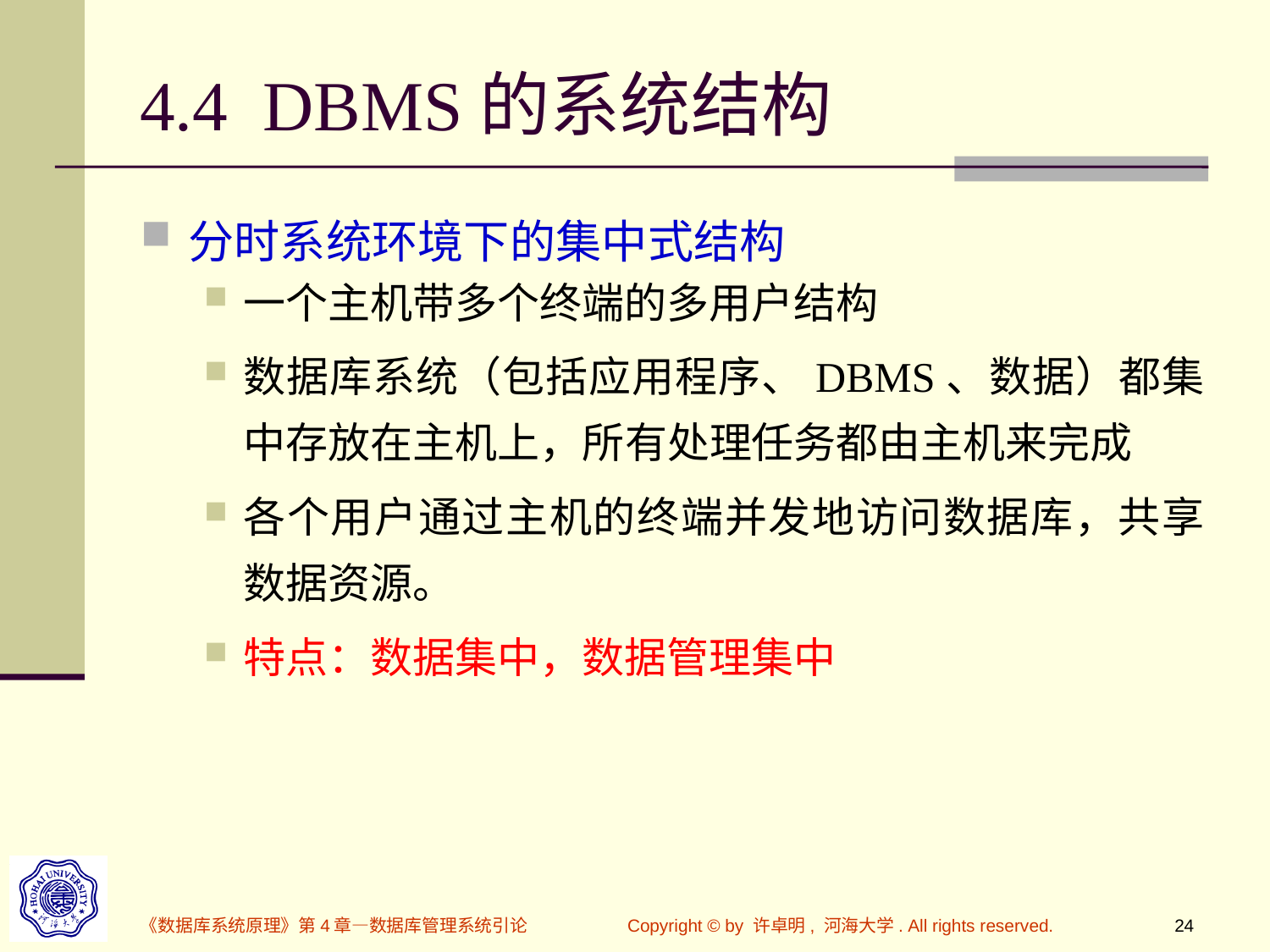

# 4.4  DBMS的系统结构
分时系统环境下的集中式结构
一个主机带多个终端的多用户结构
数据库系统（包括应用程序、DBMS、数据）都集中存放在主机上，所有处理任务都由主机来完成
各个用户通过主机的终端并发地访问数据库，共享数据资源。
特点：数据集中，数据管理集中
《数据库系统原理》第4章—数据库管理系统引论
Copyright © by 许卓明, 河海大学. All rights reserved.
24